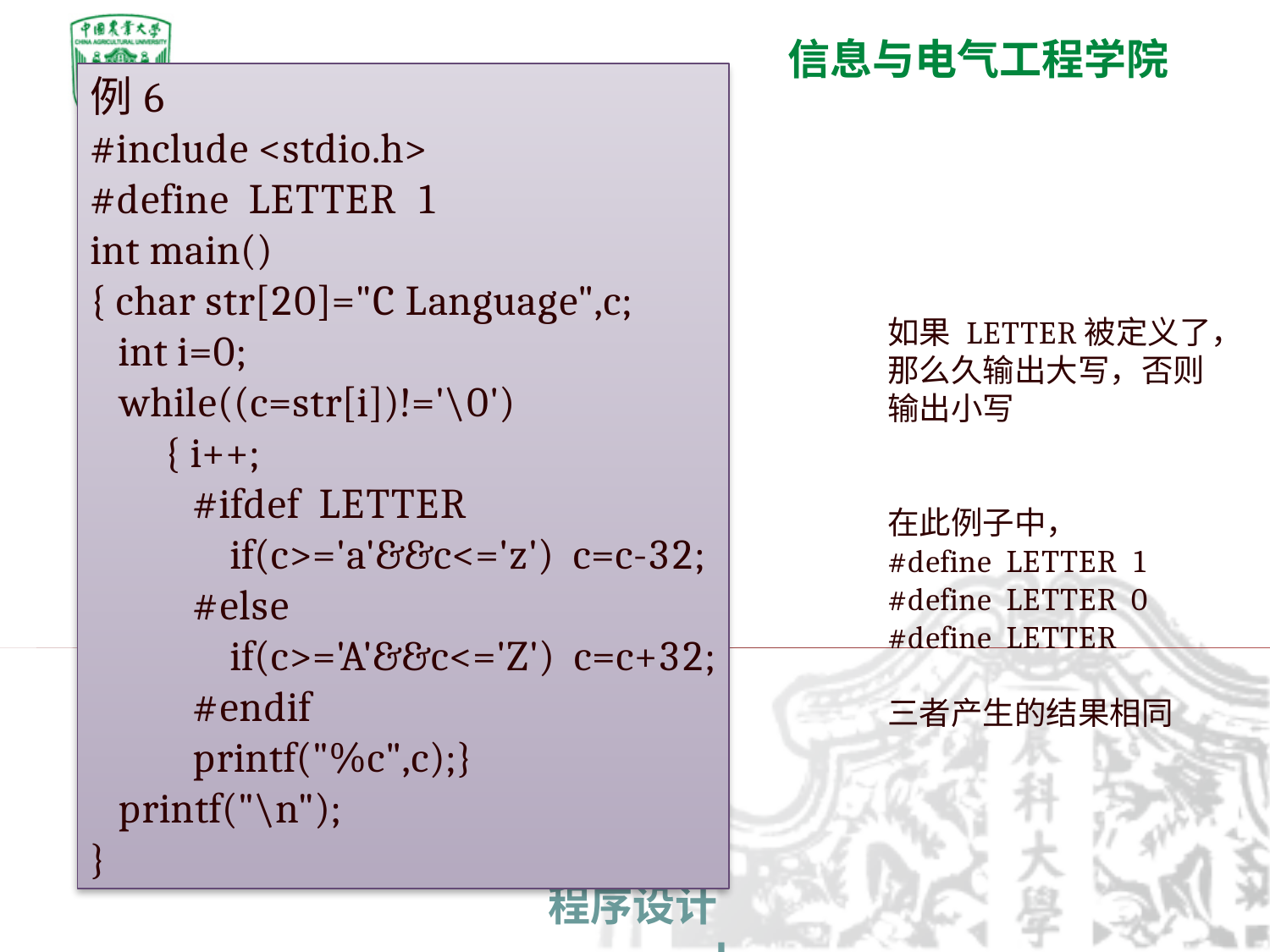

例6
#include <stdio.h>
#define  LETTER  1
int main()
{ char str[20]="C Language",c;
   int i=0;
   while((c=str[i])!='\0')
        { i++;
           #ifdef  LETTER
               if(c>='a'&&c<='z')  c=c-32;
           #else
               if(c>='A'&&c<='Z')  c=c+32;
           #endif
           printf("%c",c);}
   printf("\n");
}
如果 LETTER被定义了，那么久输出大写，否则输出小写

在此例子中，
#define  LETTER  1
#define  LETTER  0
#define  LETTER

三者产生的结果相同